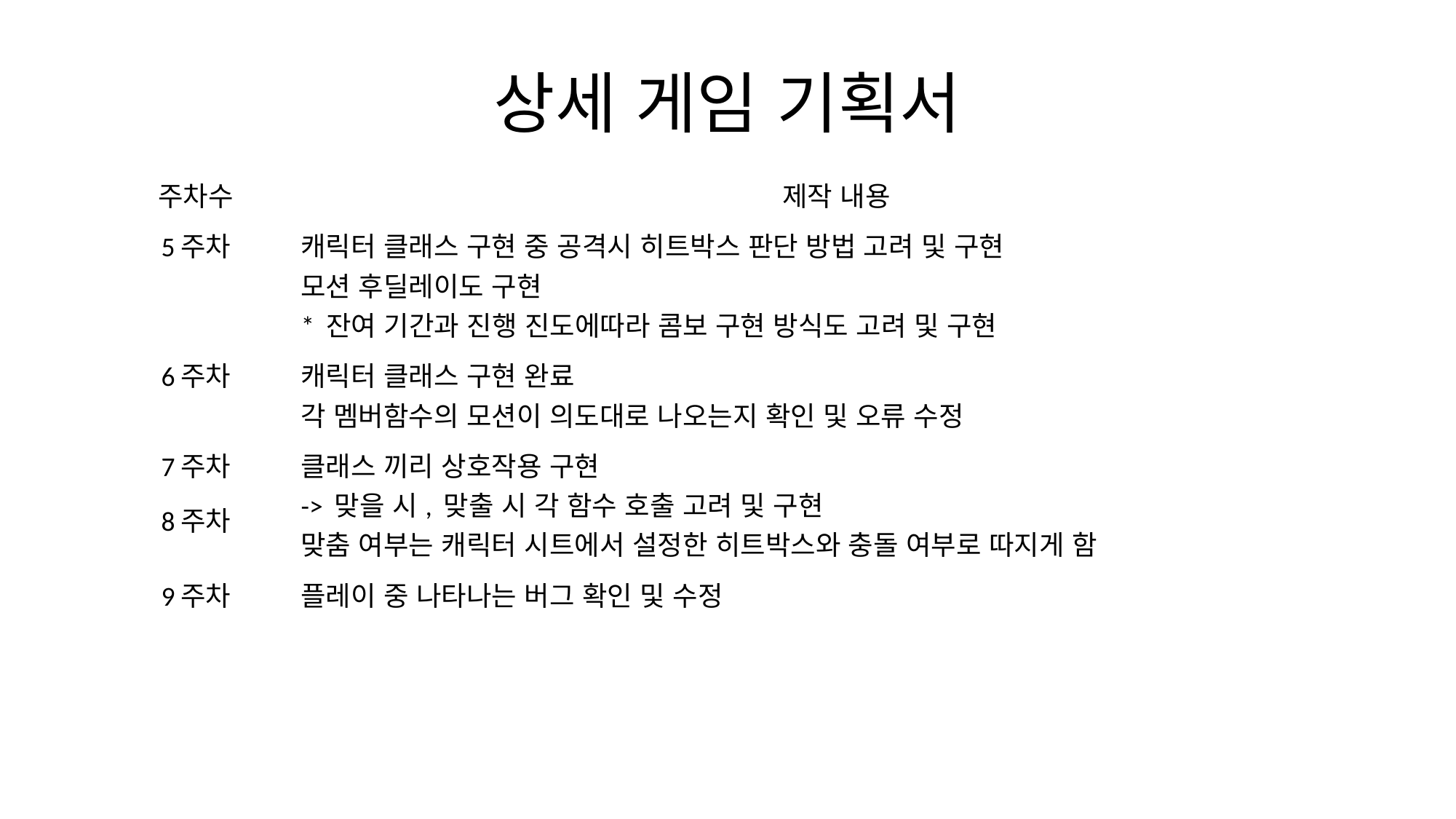

# 상세 게임 기획서
| 주차수 | 제작 내용 |
| --- | --- |
| 5주차 | 캐릭터 클래스 구현 중 공격시 히트박스 판단 방법 고려 및 구현 모션 후딜레이도 구현 \* 잔여 기간과 진행 진도에따라 콤보 구현 방식도 고려 및 구현 |
| 6주차 | 캐릭터 클래스 구현 완료 각 멤버함수의 모션이 의도대로 나오는지 확인 및 오류 수정 |
| 7주차 | 클래스 끼리 상호작용 구현 -> 맞을 시, 맞출 시 각 함수 호출 고려 및 구현 맞춤 여부는 캐릭터 시트에서 설정한 히트박스와 충돌 여부로 따지게 함 |
| 8주차 |  |
| 9주차 | 플레이 중 나타나는 버그 확인 및 수정 |